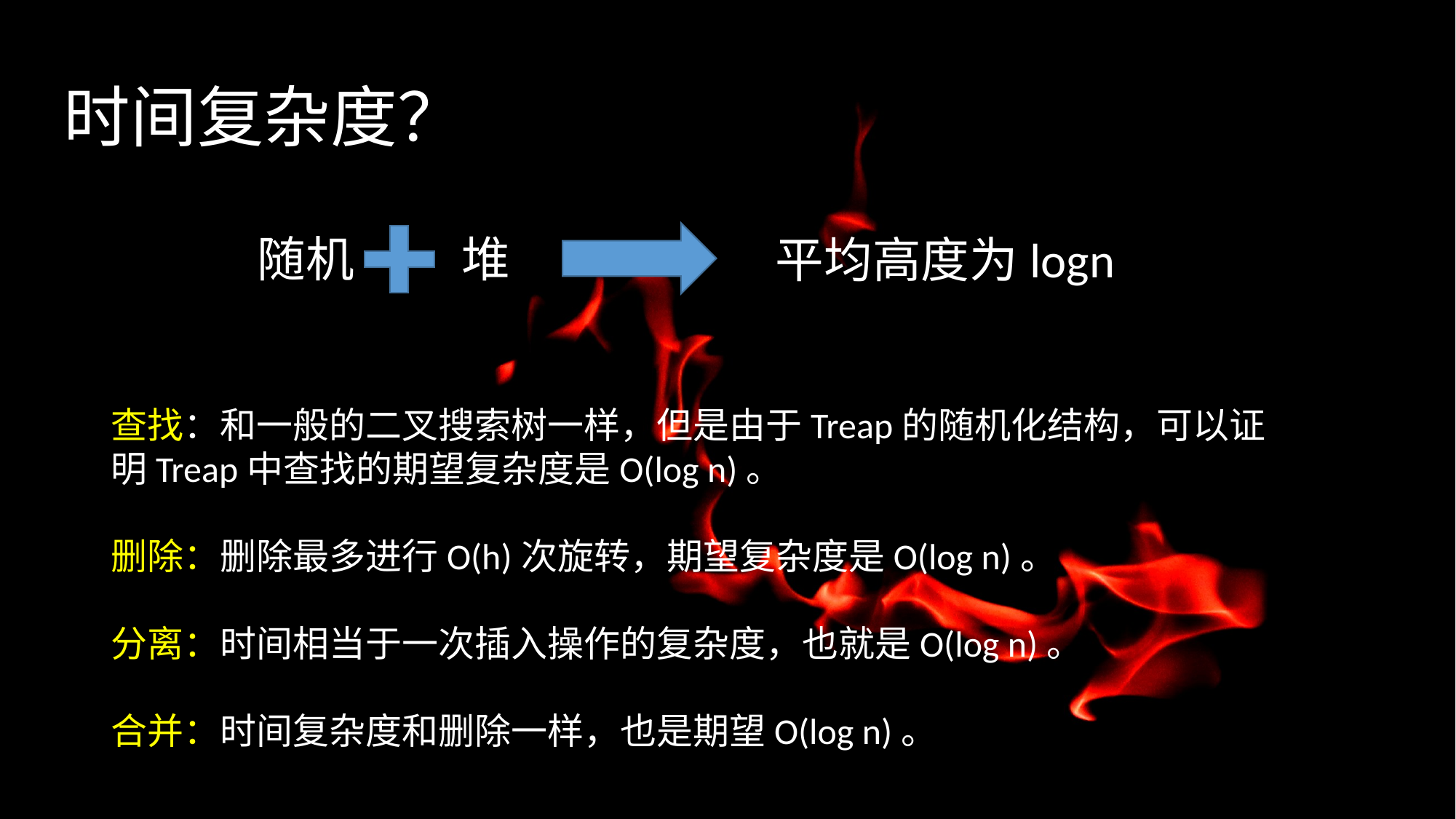

# 时间复杂度？
随机
堆

平均高度为logn

查找：和一般的二叉搜索树一样，但是由于Treap的随机化结构，可以证明Treap中查找的期望复杂度是O(log n)。

删除：删除最多进行O(h)次旋转，期望复杂度是O(log n)。

分离：时间相当于一次插入操作的复杂度，也就是O(log n)。

合并：时间复杂度和删除一样，也是期望O(log n)。